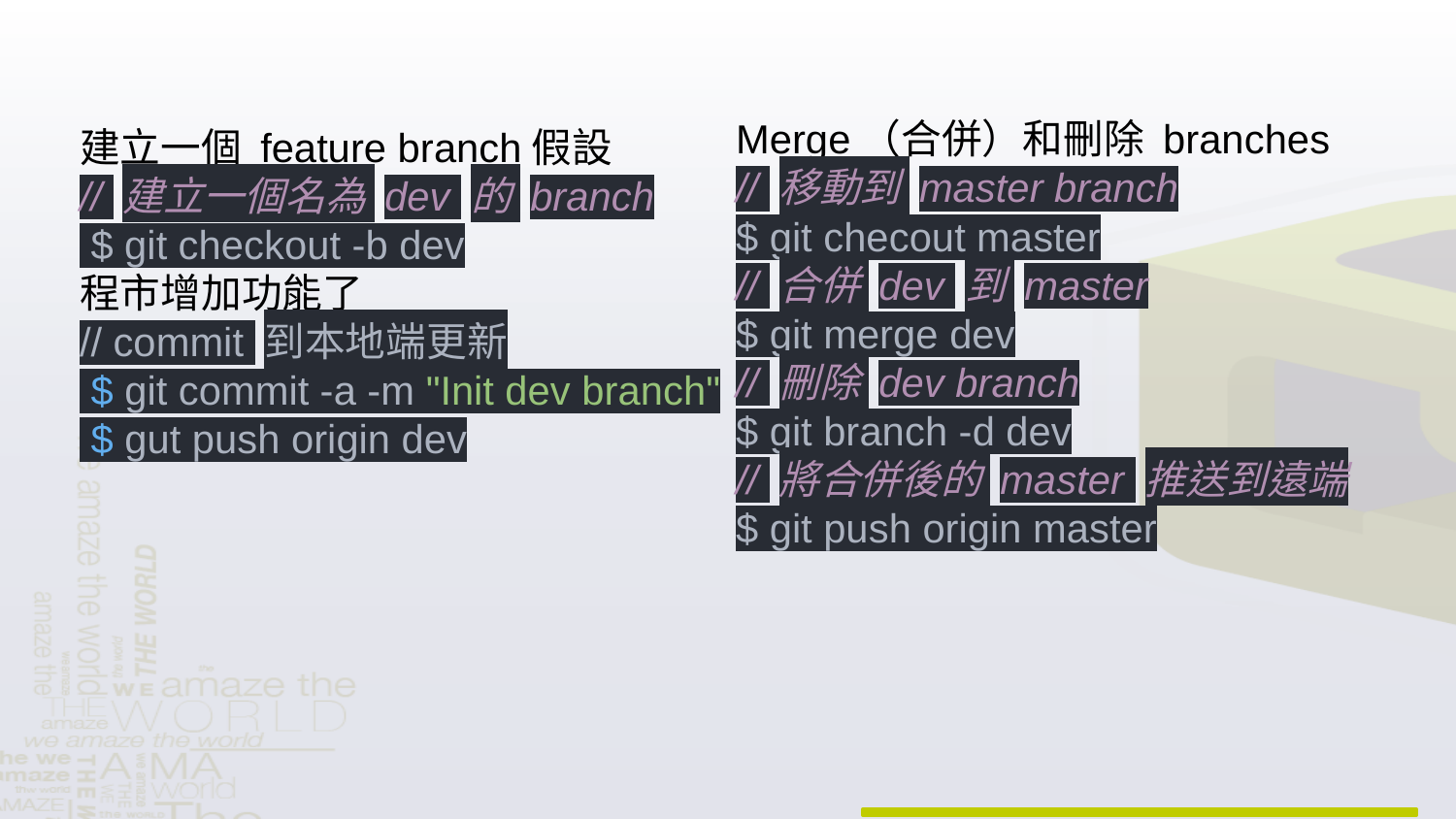

Merge（合併）和刪除 branches
// 移動到 master branch
$ git checout master
// 合併 dev 到 master
$ git merge dev
// 刪除 dev branch
$ git branch -d dev
// 將合併後的 master 推送到遠端
$ git push origin master

建立一個 feature branch假設
// 建立一個名為 dev 的 branch
 $ git checkout -b dev
程市增加功能了
// commit 到本地端更新
 $ git commit -a -m "Init dev branch"
 $ gut push origin dev